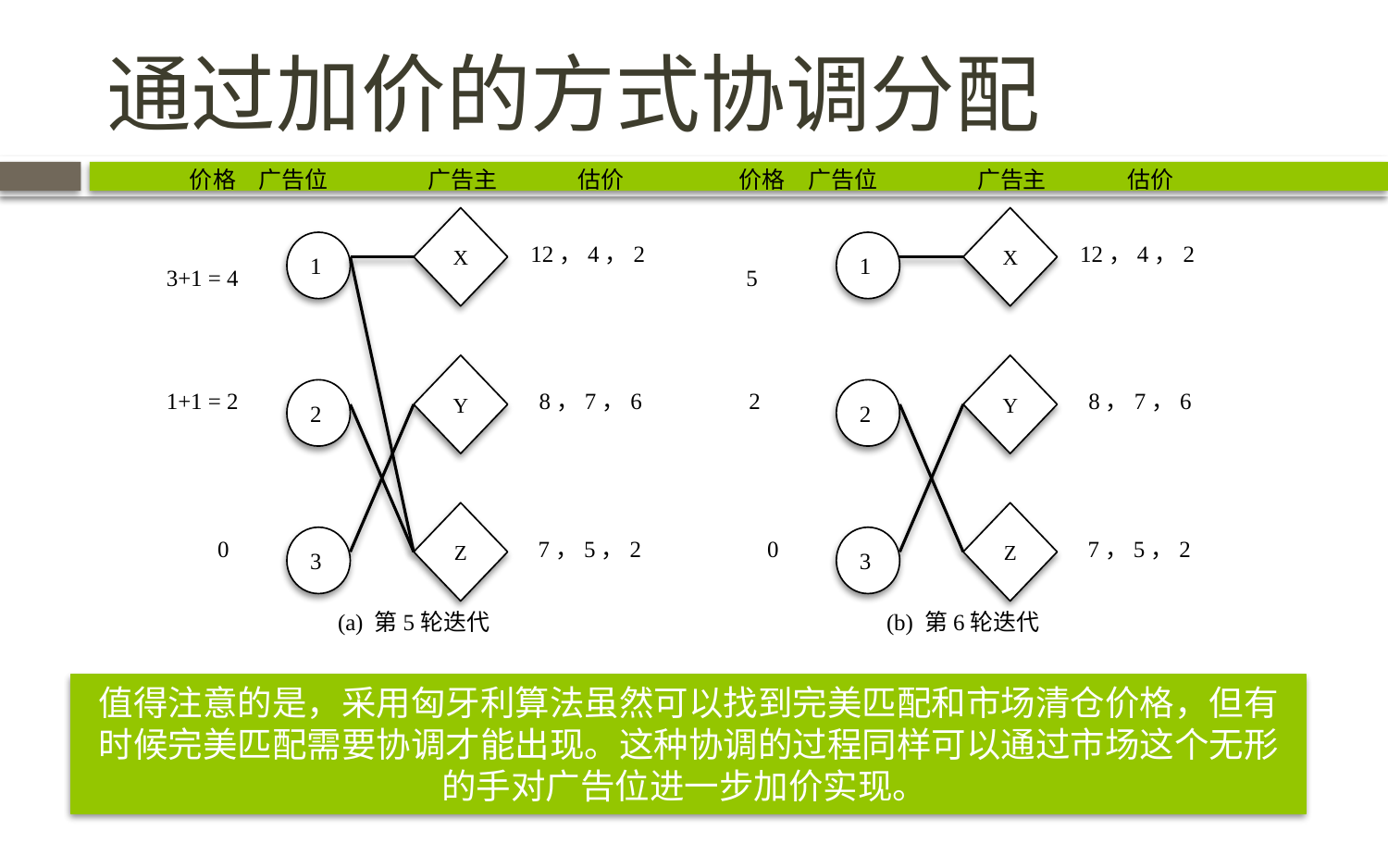

# 通过加价的方式协调分配
价格
3+1 = 4
1+1 = 2
0
广告位
广告主
X
1
Y
2
Z
3
估价
12，4，2
 8，7，6
 7，5，2
(a) 第5轮迭代
价格
5
 2
0
广告位
广告主
X
1
Y
2
Z
3
估价
12，4，2
 8，7，6
 7，5，2
(b) 第6轮迭代
值得注意的是，采用匈牙利算法虽然可以找到完美匹配和市场清仓价格，但有时候完美匹配需要协调才能出现。这种协调的过程同样可以通过市场这个无形的手对广告位进一步加价实现。